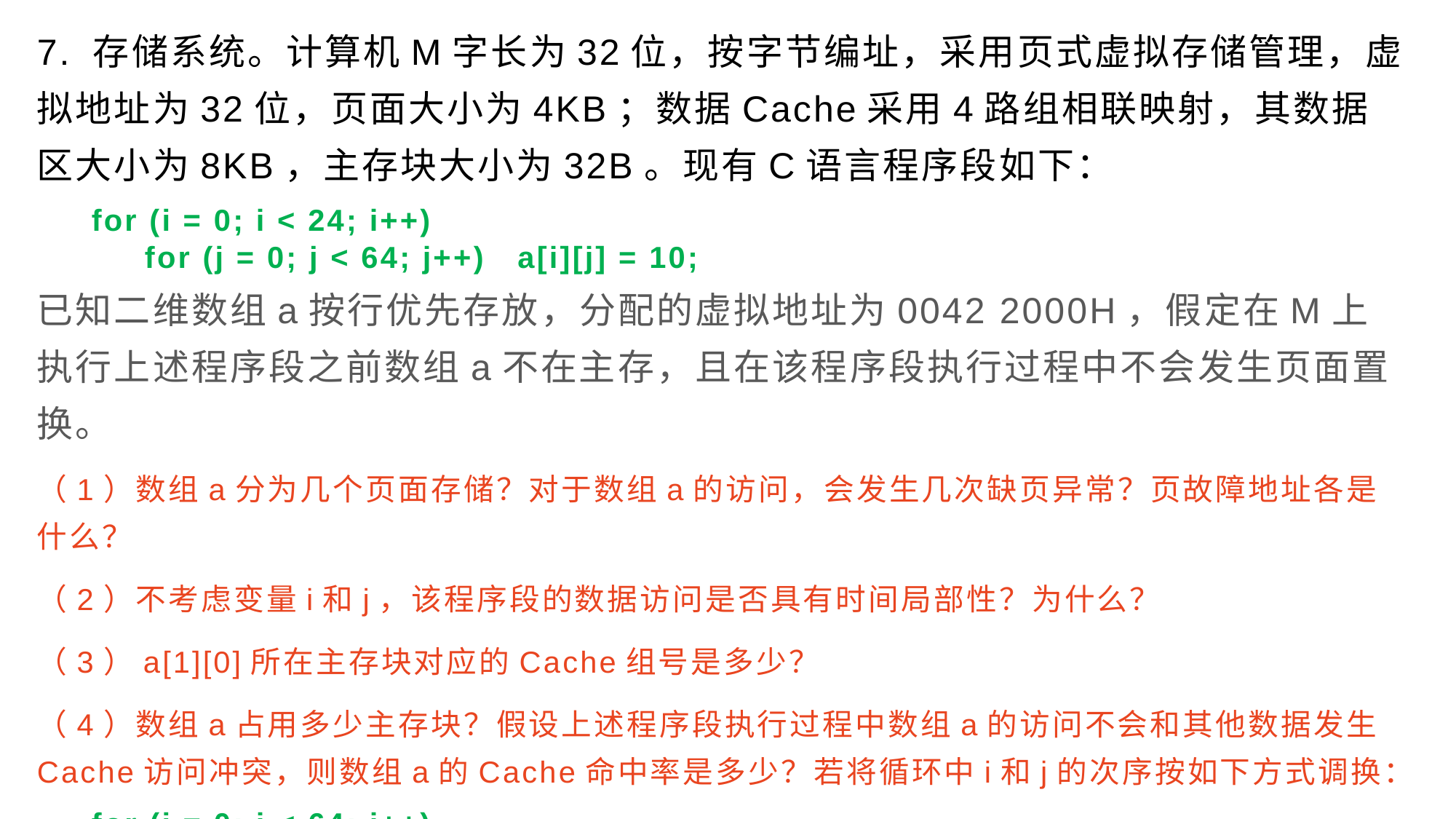

7. 存储系统。计算机M字长为32位，按字节编址，采用页式虚拟存储管理，虚拟地址为32位，页面大小为4KB；数据Cache采用4路组相联映射，其数据区大小为8KB，主存块大小为32B。现有C语言程序段如下：
for (i = 0; i < 24; i++)
     for (j = 0; j < 64; j++)   a[i][j] = 10;
已知二维数组a按行优先存放，分配的虚拟地址为0042 2000H，假定在M上执行上述程序段之前数组a不在主存，且在该程序段执行过程中不会发生页面置换。
（1）数组a分为几个页面存储？对于数组a的访问，会发生几次缺页异常？页故障地址各是什么？
（2）不考虑变量i和j，该程序段的数据访问是否具有时间局部性？为什么？
（3）a[1][0]所在主存块对应的Cache组号是多少？
（4）数组a占用多少主存块？假设上述程序段执行过程中数组a的访问不会和其他数据发生Cache访问冲突，则数组a的Cache命中率是多少？若将循环中i和j的次序按如下方式调换：
for (j = 0; j < 64; j++)
     for (i = 0; i < 24; i++)   a[i][j] = 10;
则数组a的Cache命中率又是多少？